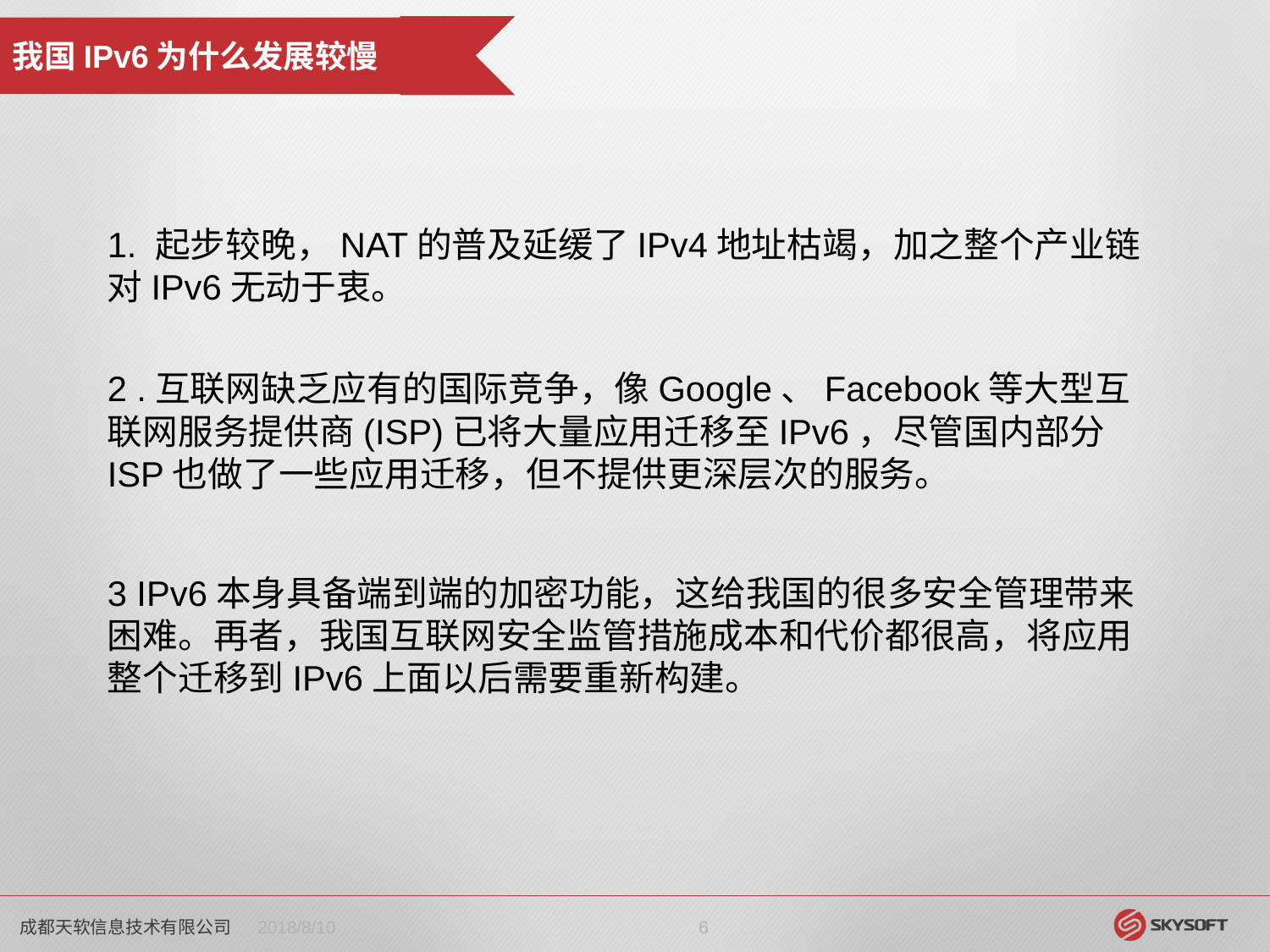

我国IPv6为什么发展较慢

1. 起步较晚，NAT的普及延缓了IPv4地址枯竭，加之整个产业链对IPv6无动于衷。
2 .互联网缺乏应有的国际竞争，像Google、Facebook等大型互联网服务提供商(ISP)已将大量应用迁移至IPv6，尽管国内部分ISP也做了一些应用迁移，但不提供更深层次的服务。
3 IPv6本身具备端到端的加密功能，这给我国的很多安全管理带来困难。再者，我国互联网安全监管措施成本和代价都很高，将应用整个迁移到IPv6上面以后需要重新构建。

成都天软信息技术有限公司
2018/8/10
6